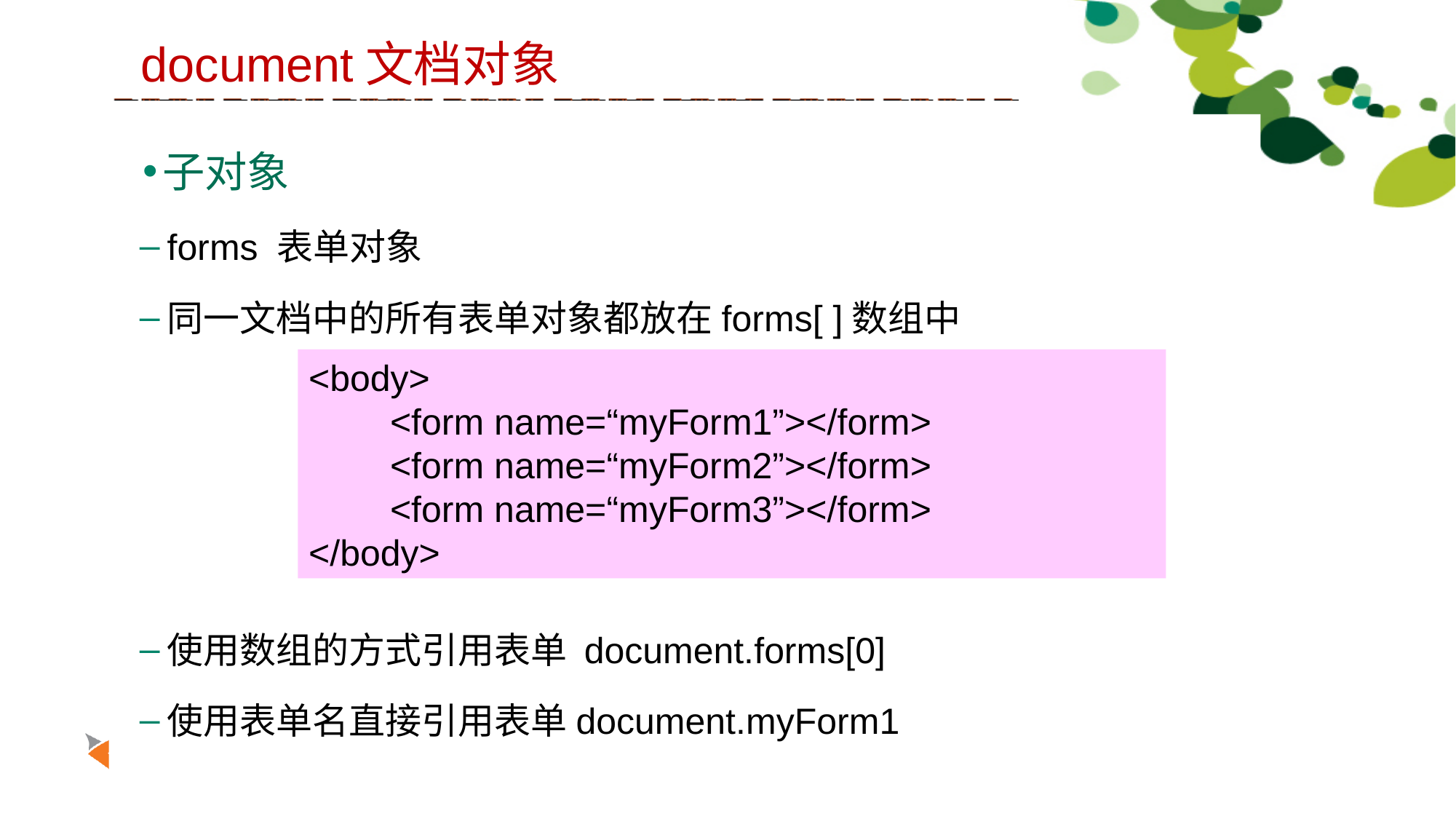

document文档对象
子对象
forms 表单对象
同一文档中的所有表单对象都放在forms[ ]数组中

使用数组的方式引用表单 document.forms[0]
使用表单名直接引用表单document.myForm1

<body>
        <form name=“myForm1”></form>
        <form name=“myForm2”></form>
        <form name=“myForm3”></form>
</body>